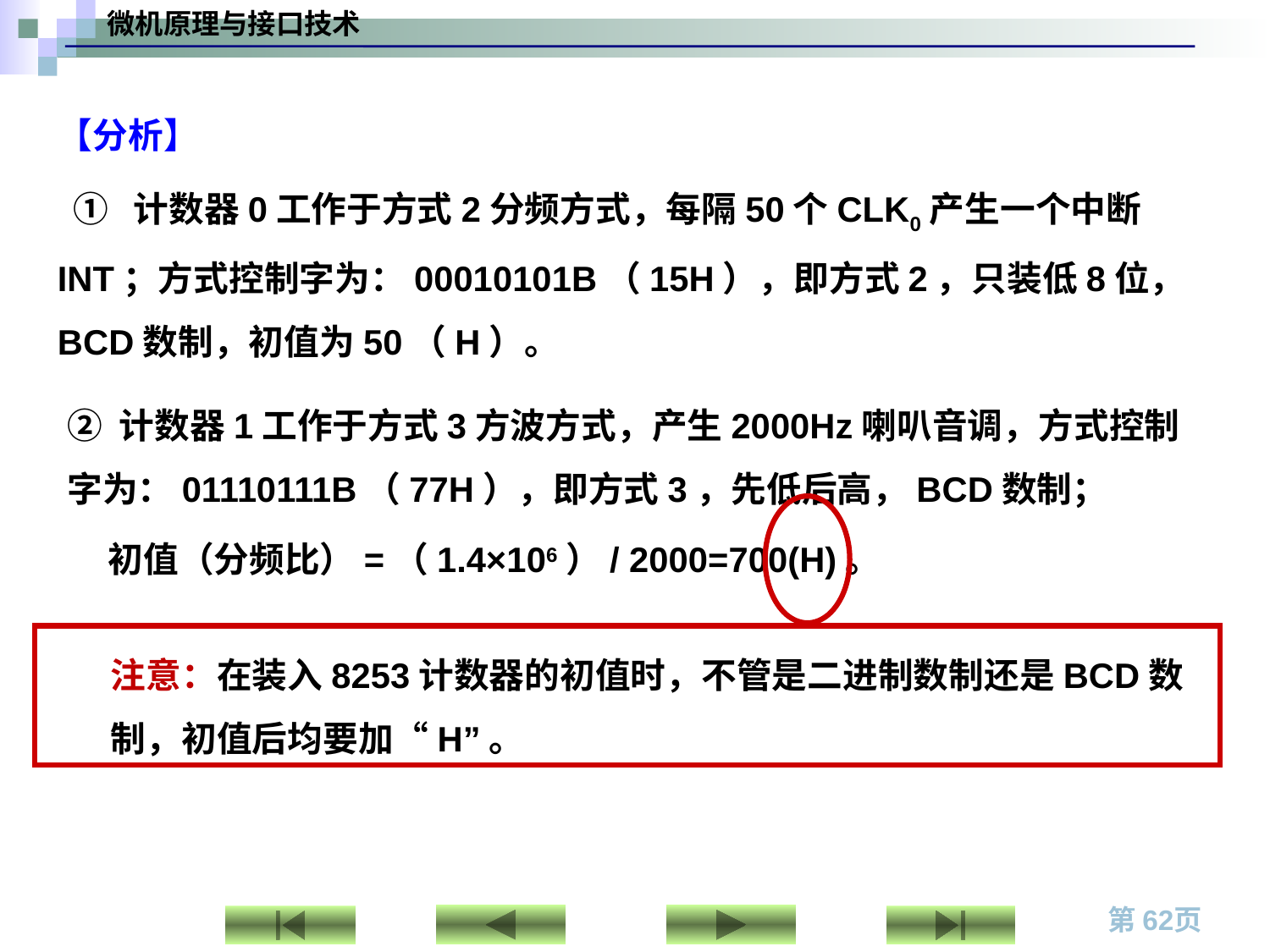

【分析】
  ①  计数器0工作于方式2分频方式，每隔50个CLK0产生一个中断INT；方式控制字为：00010101B（15H），即方式2，只装低8位，BCD数制，初值为50（H）。
② 计数器1工作于方式3方波方式，产生2000Hz喇叭音调，方式控制字为：01110111B（77H），即方式3，先低后高，BCD数制；
    初值（分频比）=（1.4×106）/ 2000=700(H)。

注意：在装入8253计数器的初值时，不管是二进制数制还是BCD数制，初值后均要加“H”。